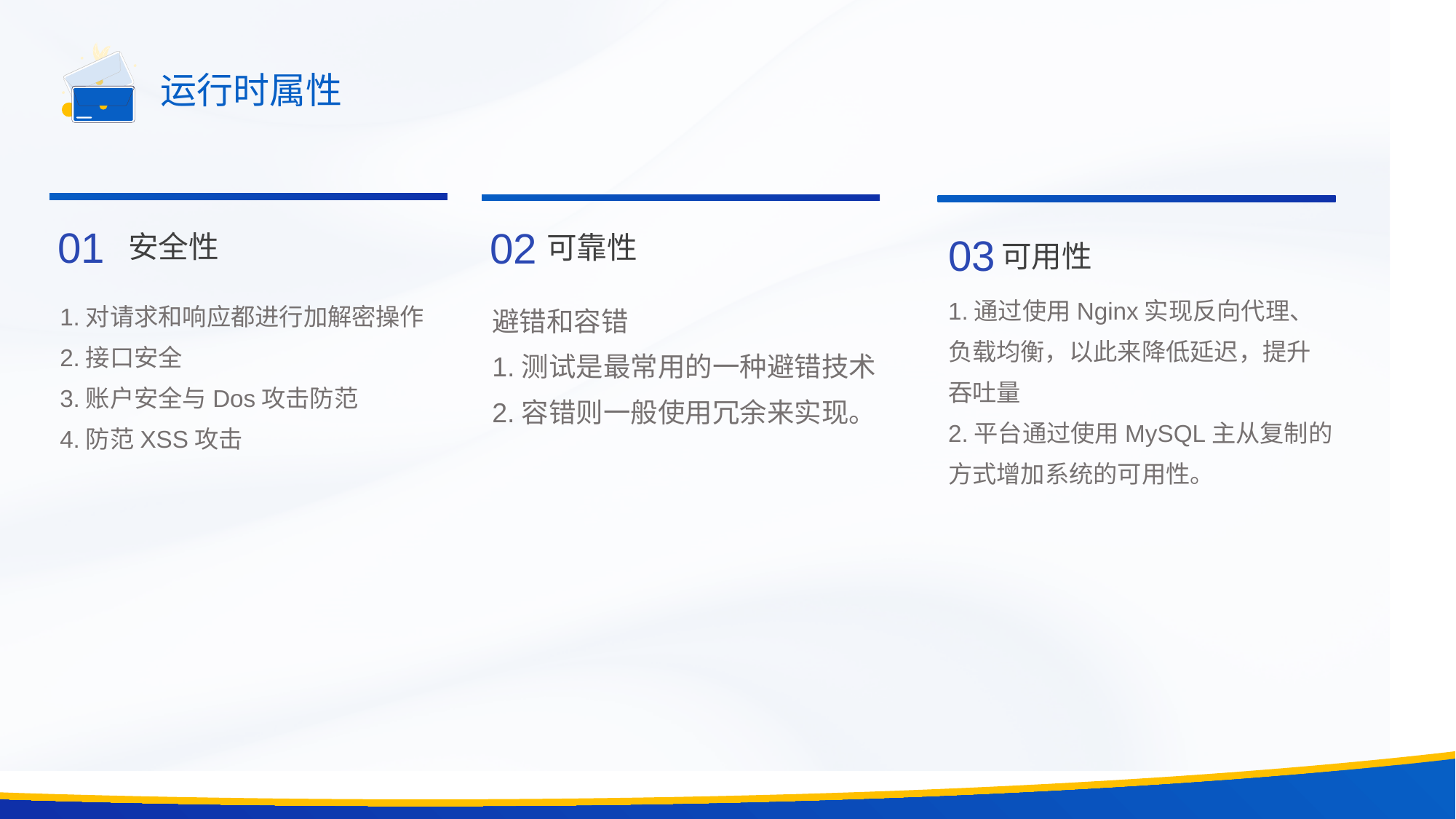

运行时属性

01
02
 安全性
03
可靠性
可用性
1.通过使用Nginx实现反向代理、负载均衡，以此来降低延迟，提升吞吐量
2.平台通过使用MySQL主从复制的方式增加系统的可用性。
1.对请求和响应都进行加解密操作
2.接口安全
3.账户安全与Dos攻击防范
4.防范XSS攻击

避错和容错
1.测试是最常用的一种避错技术
2.容错则一般使用冗余来实现。